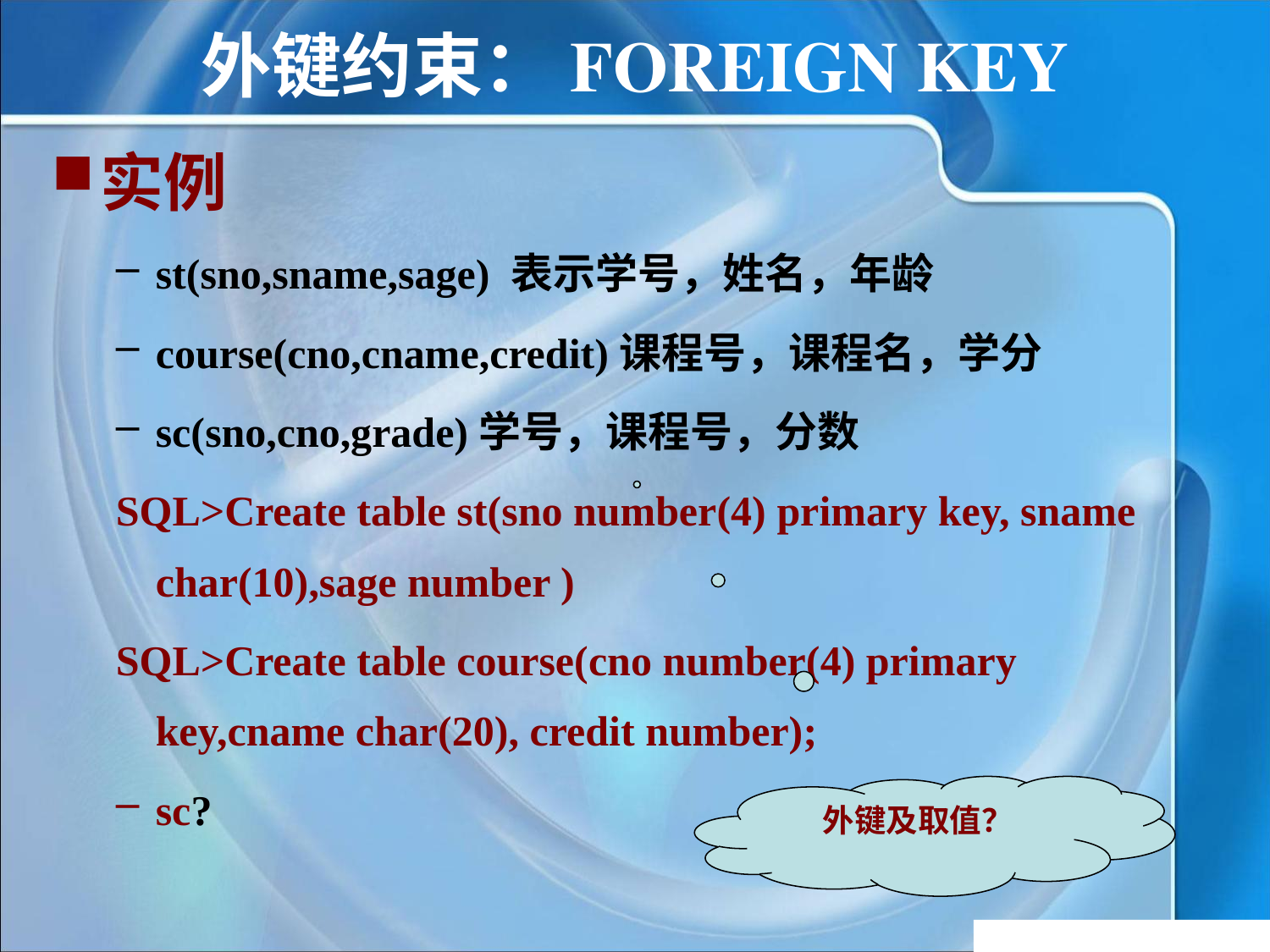

# 外键约束：FOREIGN KEY
实例
st(sno,sname,sage) 表示学号，姓名，年龄
course(cno,cname,credit)课程号，课程名，学分
sc(sno,cno,grade)学号，课程号，分数
SQL>Create table st(sno number(4) primary key, sname char(10),sage number )
SQL>Create table course(cno number(4) primary key,cname char(20), credit number);
sc?
外键及取值？
30